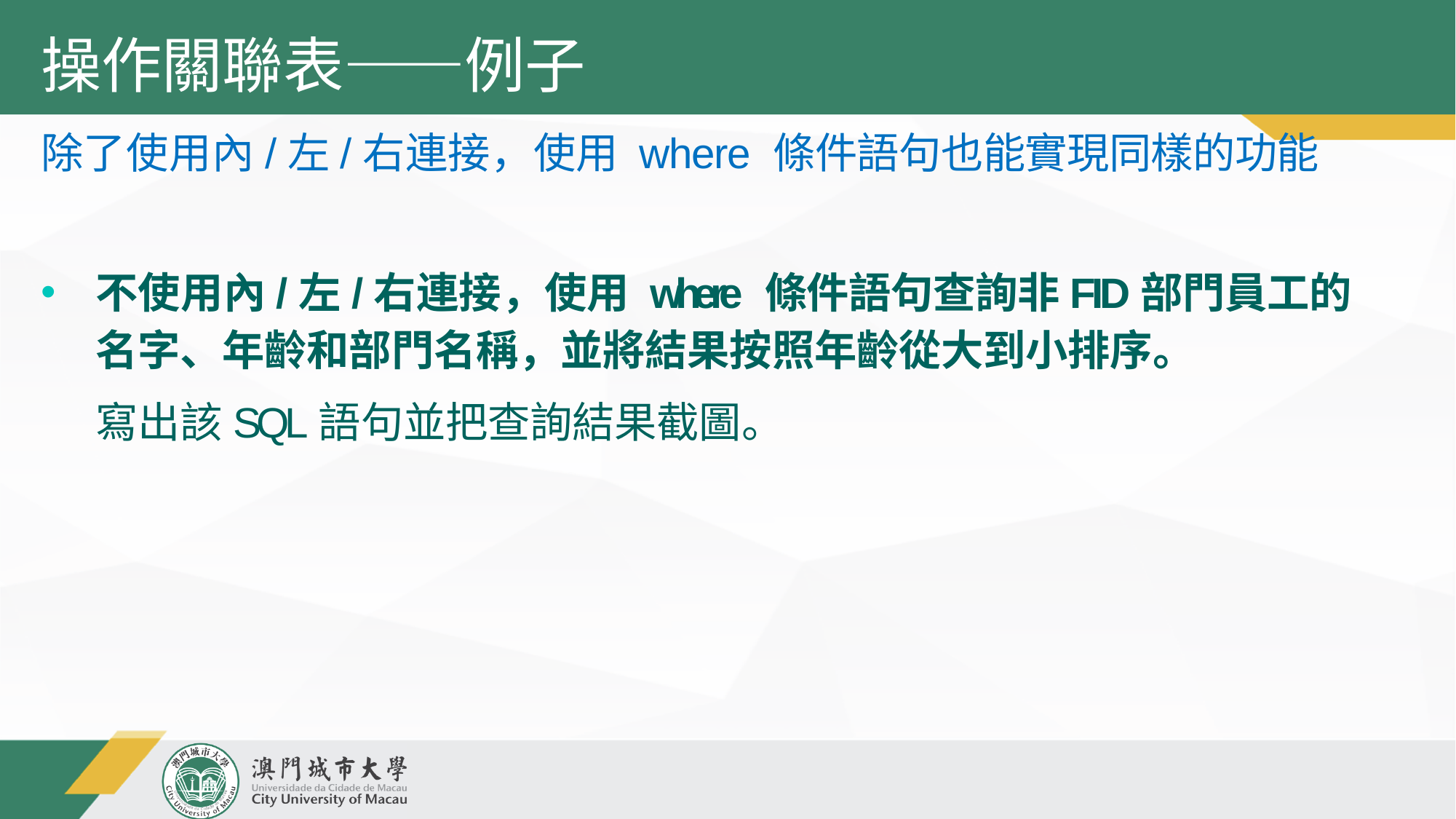

# 操作關聯表——例子
除了使用內/左/右連接，使用 where 條件語句也能實現同樣的功能

不使用內/左/右連接，使用 where 條件語句查詢非FID部門員工的名字、年齡和部門名稱，並將結果按照年齡從大到小排序。
寫出該SQL語句並把查詢結果截圖。